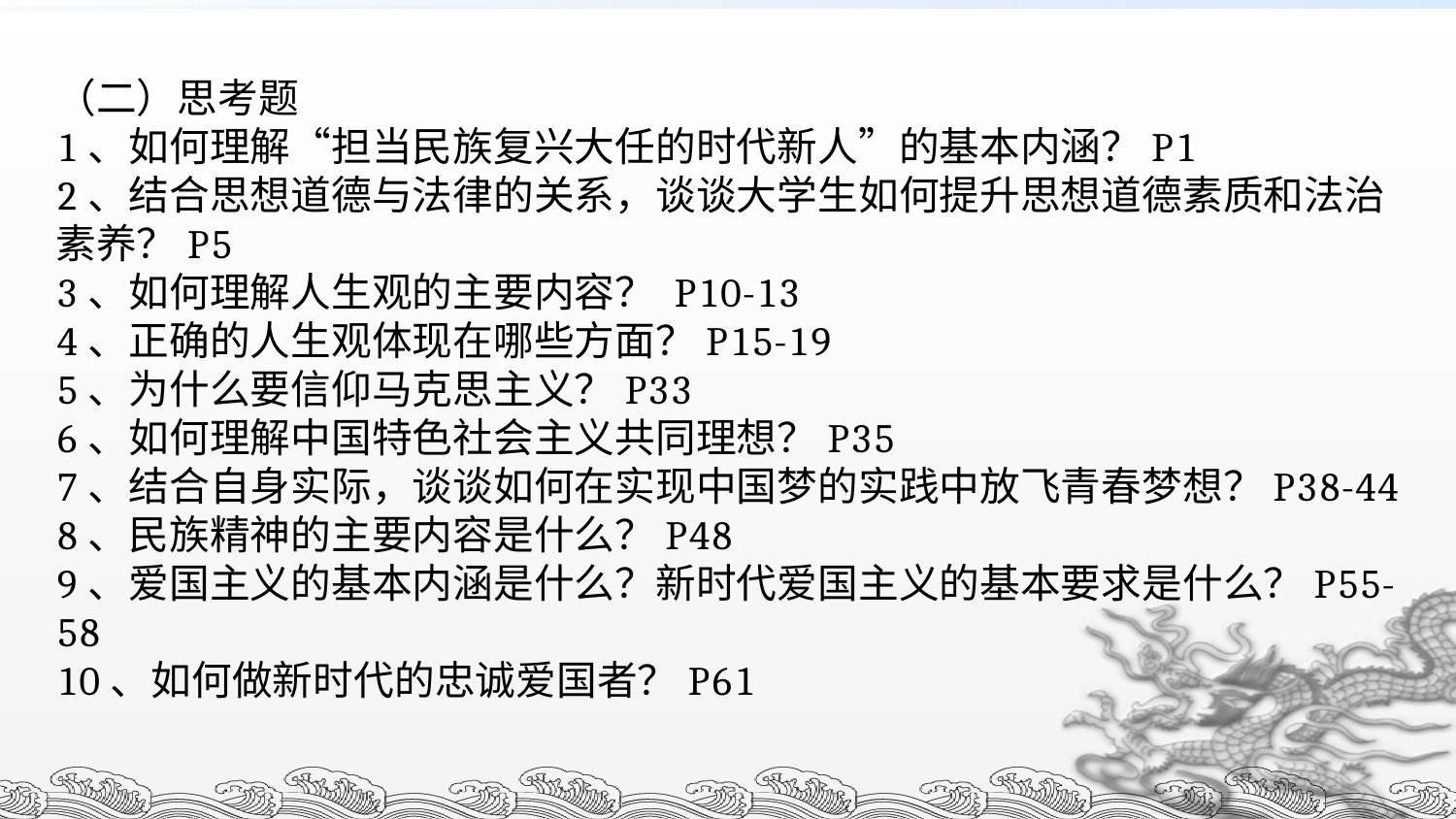

（二）思考题
1、如何理解“担当民族复兴大任的时代新人”的基本内涵？P1
2、结合思想道德与法律的关系，谈谈大学生如何提升思想道德素质和法治素养？P5
3、如何理解人生观的主要内容？ P10-13
4、正确的人生观体现在哪些方面？P15-19
5、为什么要信仰马克思主义？P33
6、如何理解中国特色社会主义共同理想？P35
7、结合自身实际，谈谈如何在实现中国梦的实践中放飞青春梦想？P38-44
8、民族精神的主要内容是什么？P48
9、爱国主义的基本内涵是什么？新时代爱国主义的基本要求是什么？P55-58
10、如何做新时代的忠诚爱国者？P61